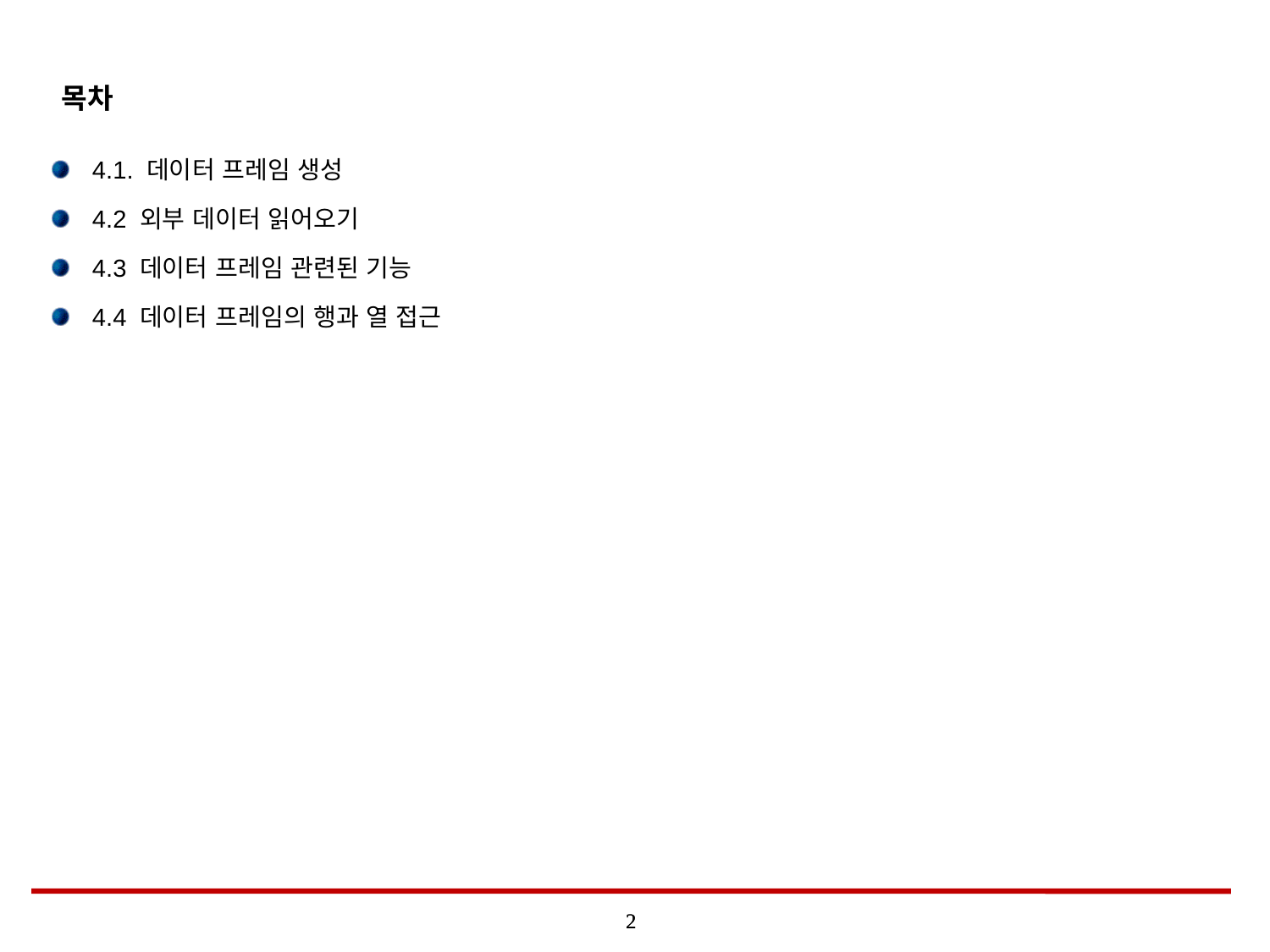

# 목차
4.1. 데이터 프레임 생성
4.2 외부 데이터 읽어오기
4.3 데이터 프레임 관련된 기능
4.4 데이터 프레임의 행과 열 접근